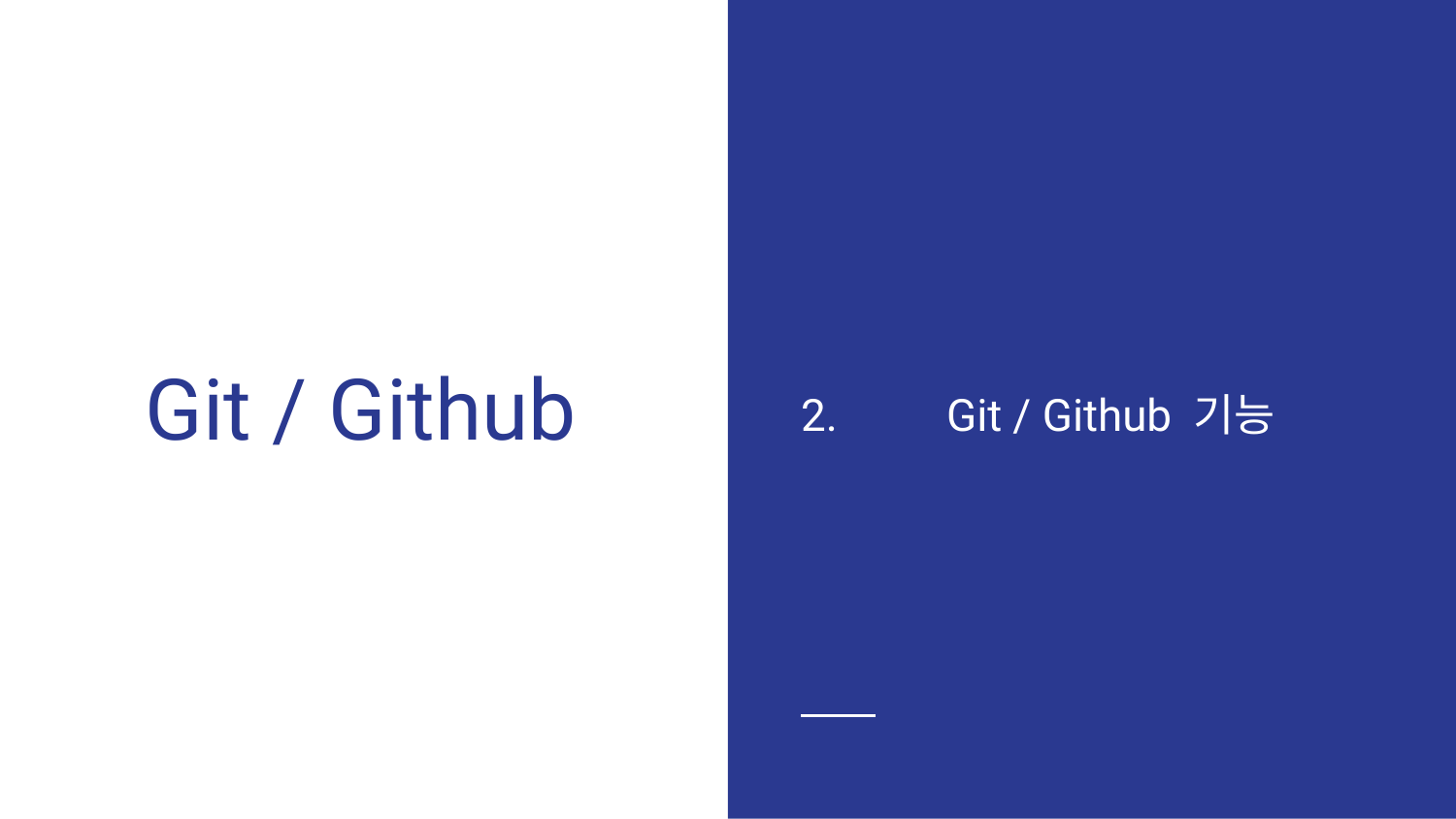

2.	Git / Github 기능
# Git / Github